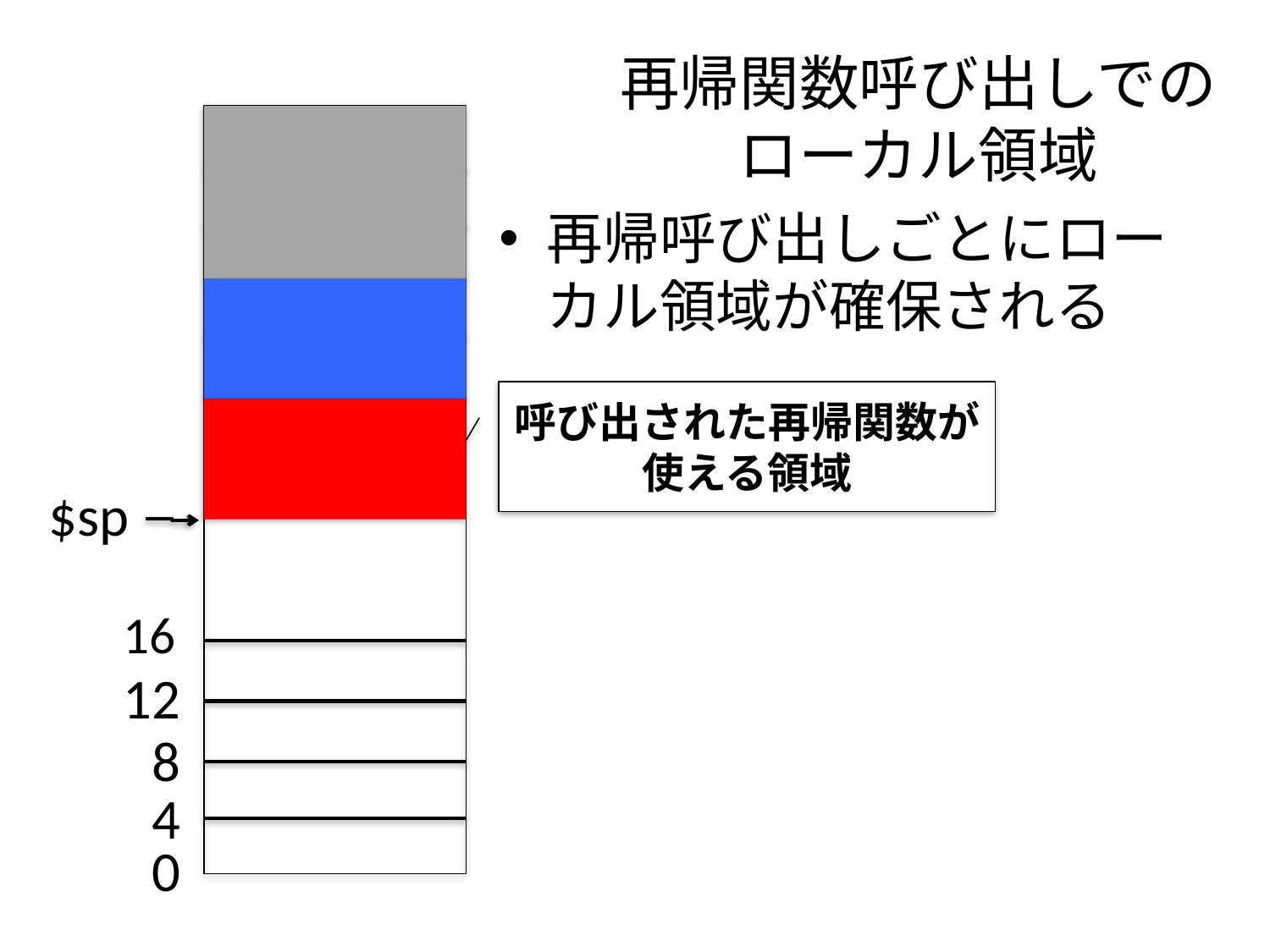

# 再帰関数呼び出しでのローカル領域

再帰呼び出しごとにローカル領域が確保される

呼び出された再帰関数が使える領域

…
$sp
16
12
8
4
0